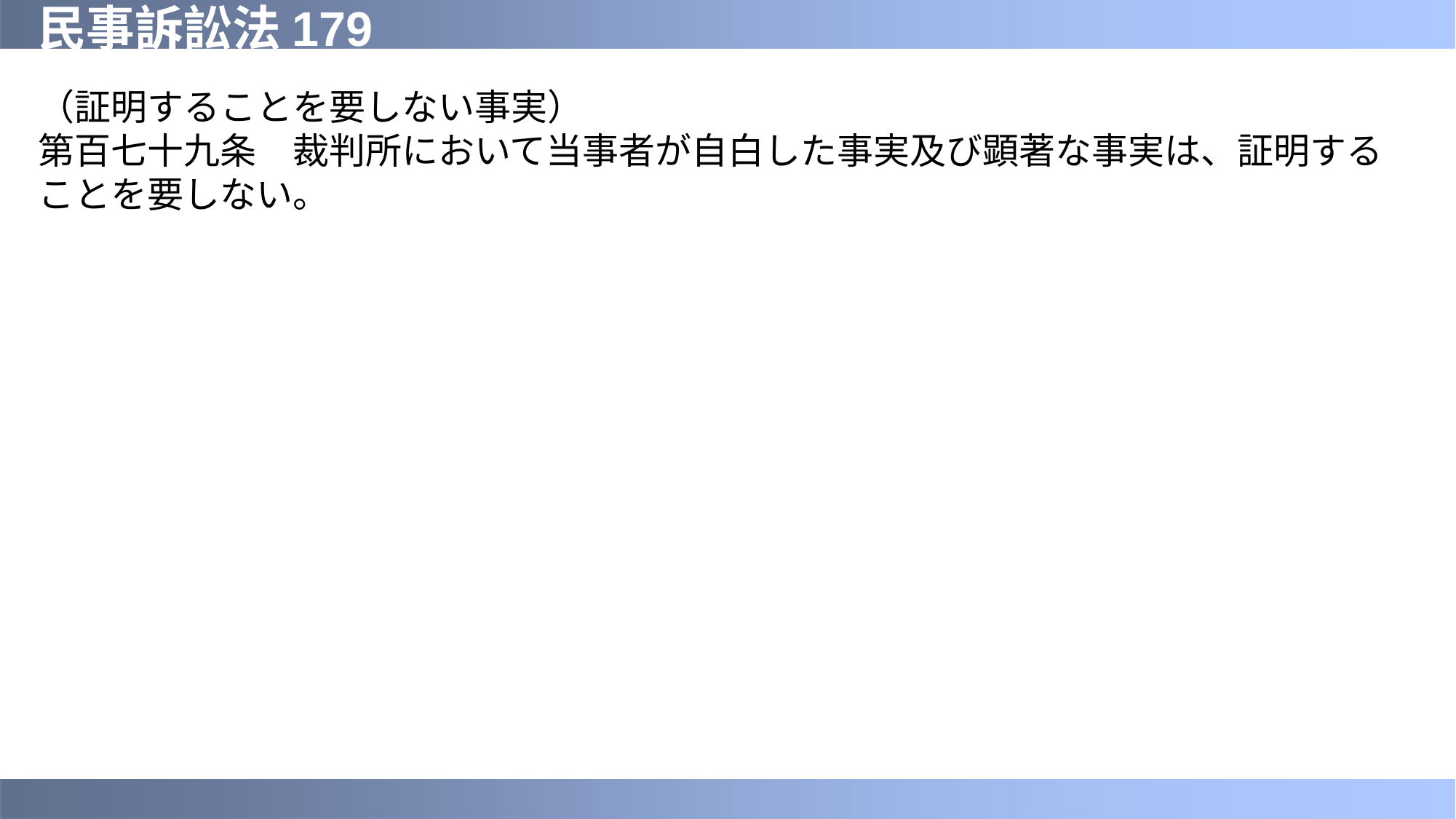

# 民事訴訟法179
（証明することを要しない事実）
第百七十九条　裁判所において当事者が自白した事実及び顕著な事実は、証明することを要しない。